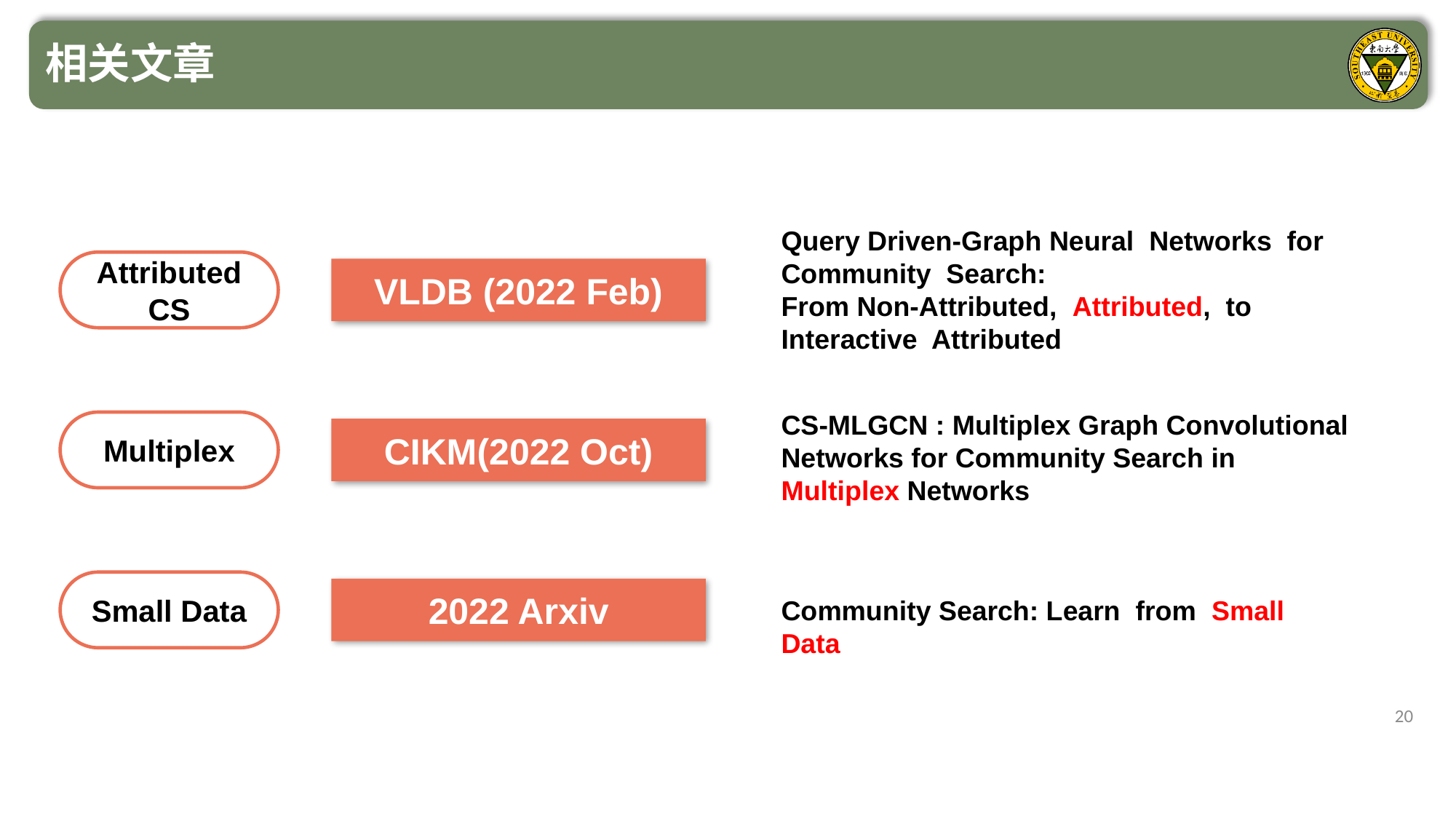

相关文章
Query Driven-Graph Neural  Networks  for Community  Search:
From Non-Attributed,  Attributed,  to  Interactive  Attributed
Attributed
CS
VLDB (2022 Feb)
CS-MLGCN : Multiplex Graph Convolutional Networks for Community Search in Multiplex Networks
Multiplex
CIKM(2022 Oct)
Small Data
2022 Arxiv
Community Search: Learn  from  Small  Data
20